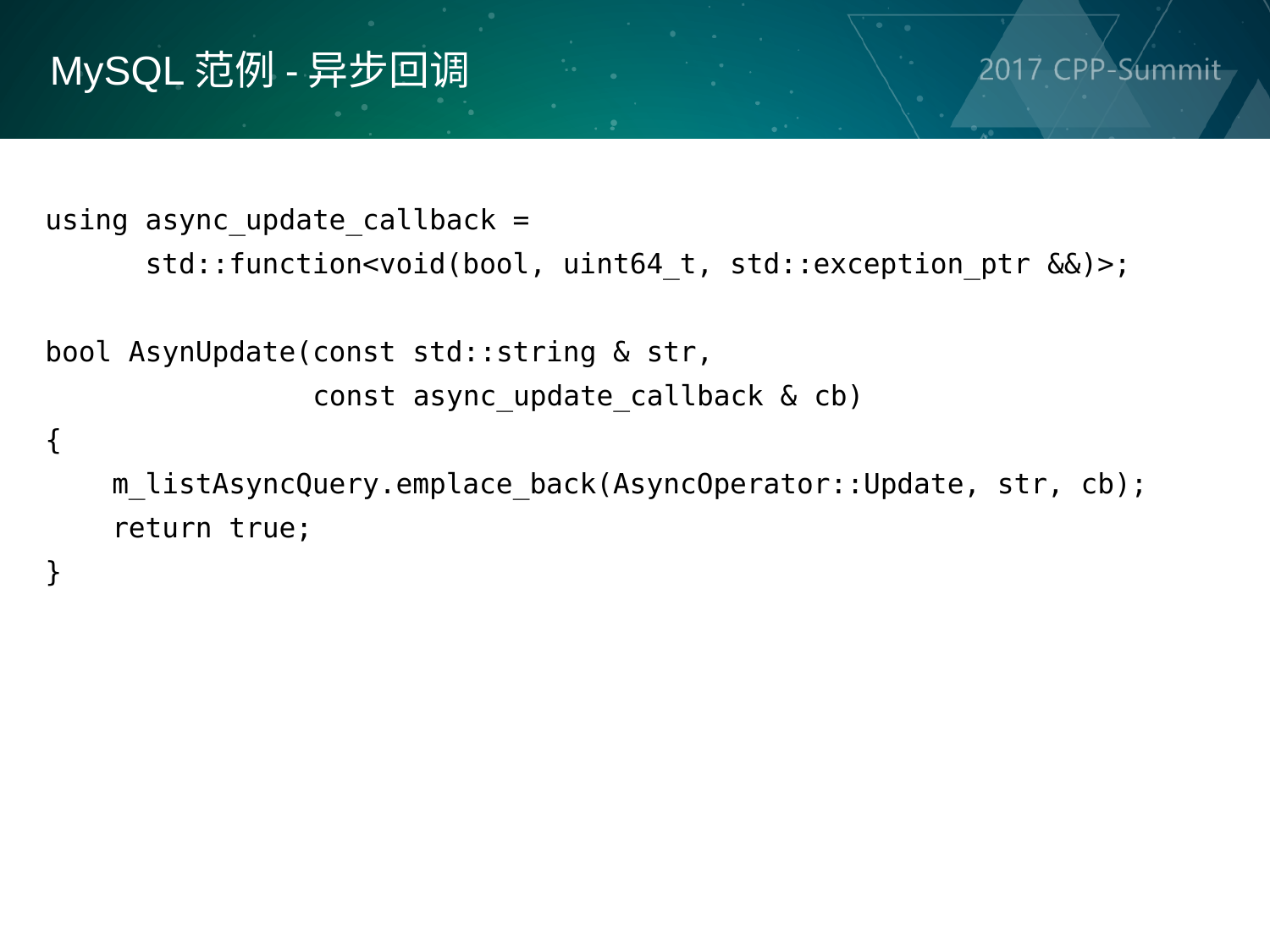

MySQL范例-异步回调

using async_update_callback =
	std::function<void(bool, uint64_t, std::exception_ptr &&)>;

bool AsynUpdate(const std::string & str,
                const async_update_callback & cb)
{
    m_listAsyncQuery.emplace_back(AsyncOperator::Update, str, cb);
    return true;
}